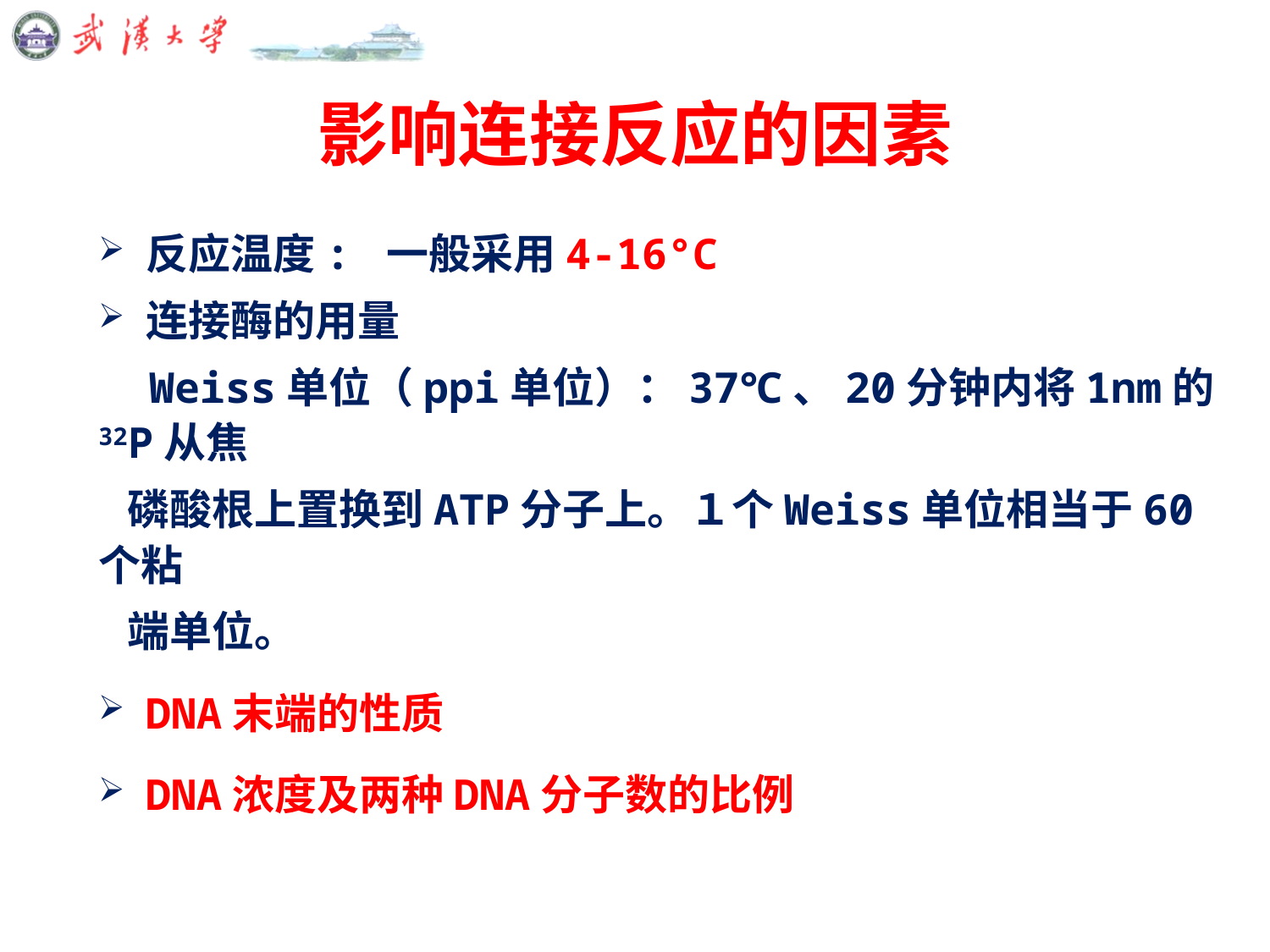

# 影响连接反应的因素
反应温度: 一般采用4-16°C
连接酶的用量
  Weiss单位（ppi单位）：37℃、20分钟内将1nm的32P从焦
  磷酸根上置换到ATP分子上。１个Weiss单位相当于60个粘
  端单位。
DNA末端的性质
DNA浓度及两种DNA分子数的比例